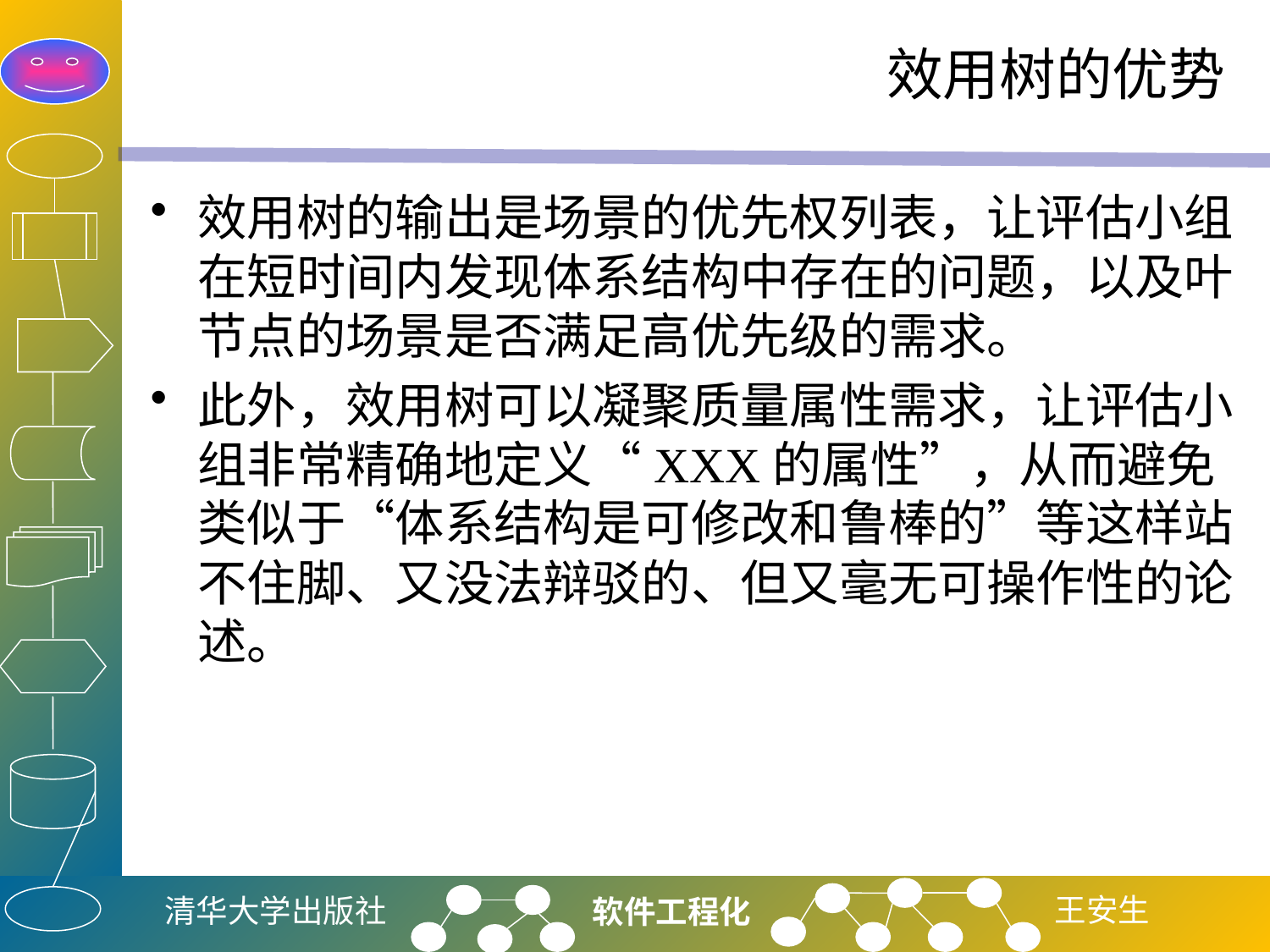

# 效用树的优势
效用树的输出是场景的优先权列表，让评估小组在短时间内发现体系结构中存在的问题，以及叶节点的场景是否满足高优先级的需求。
此外，效用树可以凝聚质量属性需求，让评估小组非常精确地定义“XXX的属性”，从而避免类似于“体系结构是可修改和鲁棒的”等这样站不住脚、又没法辩驳的、但又毫无可操作性的论述。